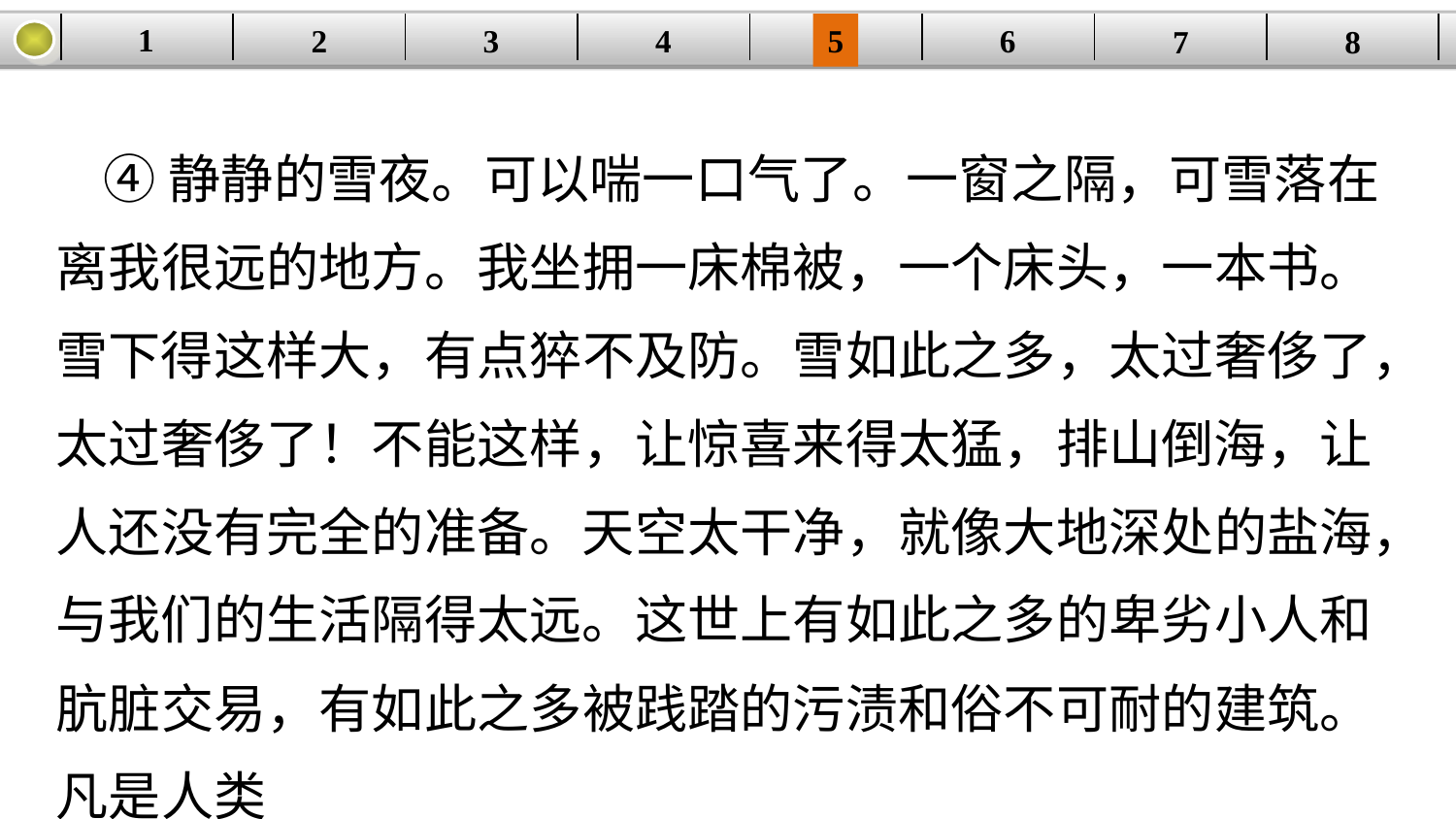

1
2
3
4
|  |  |  |  |  |  |  |  |
| --- | --- | --- | --- | --- | --- | --- | --- |
5
6
7
8

    ④静静的雪夜。可以喘一口气了。一窗之隔，可雪落在离我很远的地方。我坐拥一床棉被，一个床头，一本书。雪下得这样大，有点猝不及防。雪如此之多，太过奢侈了，太过奢侈了！不能这样，让惊喜来得太猛，排山倒海，让人还没有完全的准备。天空太干净，就像大地深处的盐海，与我们的生活隔得太远。这世上有如此之多的卑劣小人和肮脏交易，有如此之多被践踏的污渍和俗不可耐的建筑。凡是人类